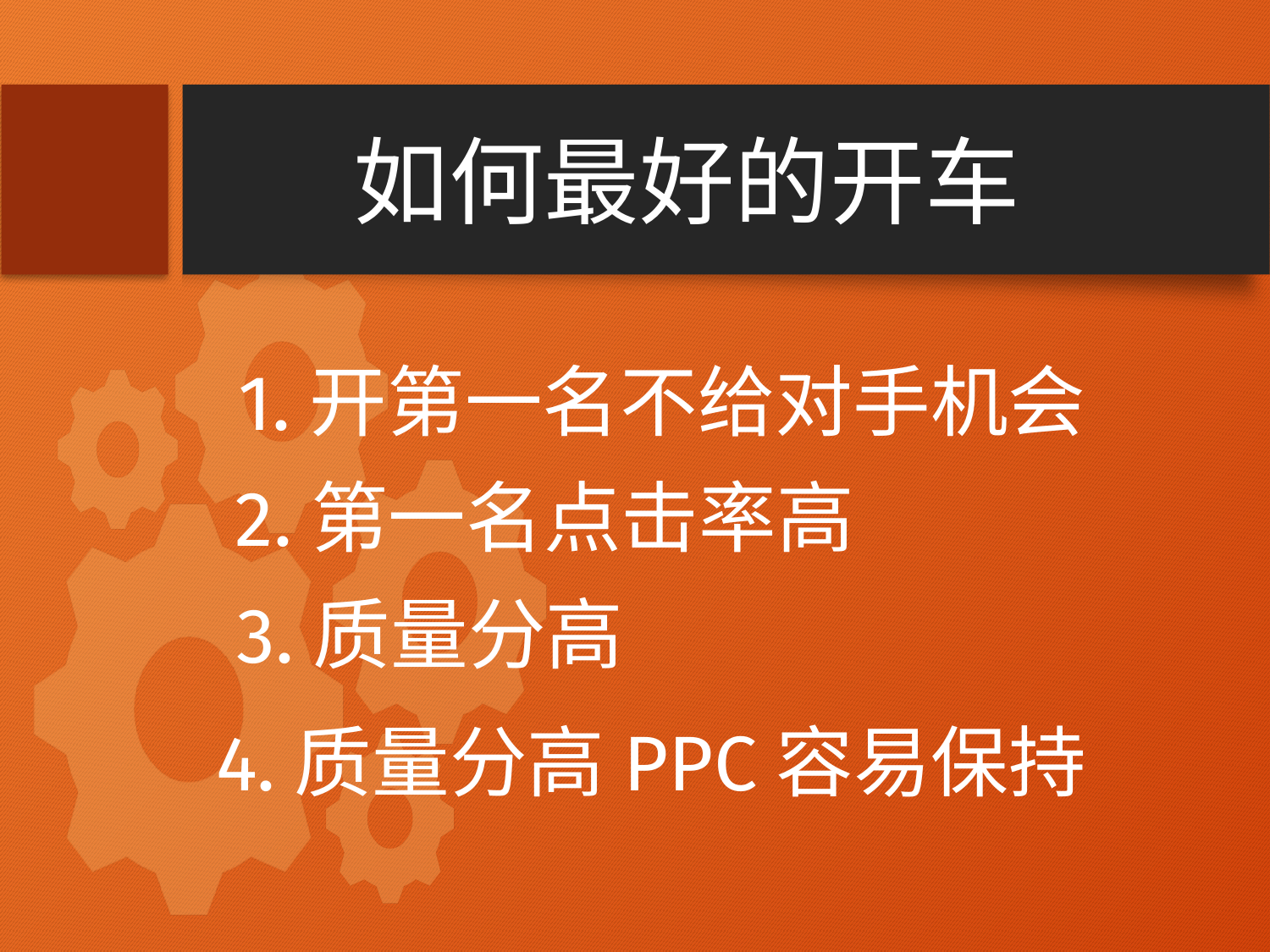

如何最好的开车
1.开第一名不给对手机会
2.第一名点击率高
3.质量分高
4.质量分高PPC容易保持